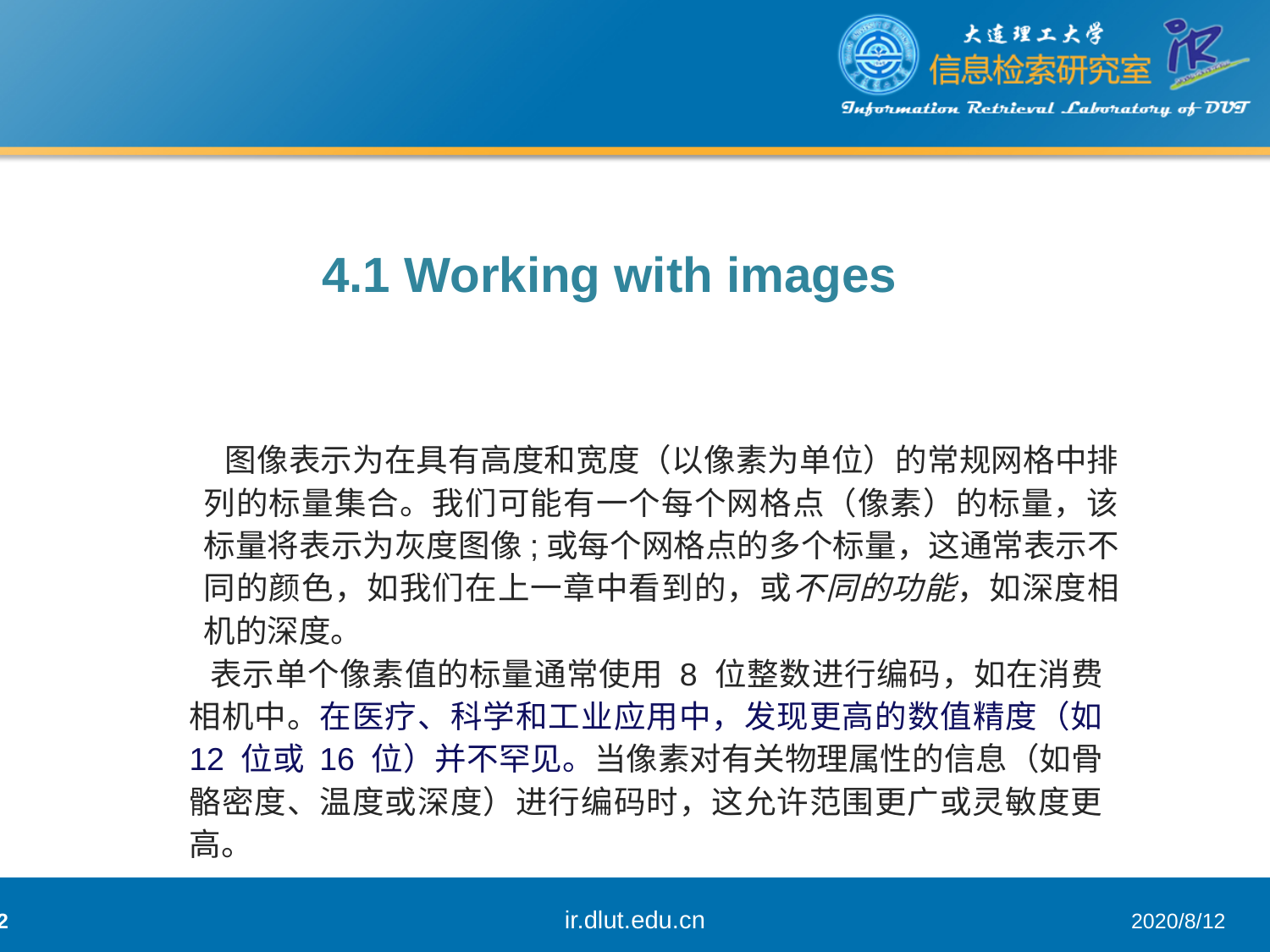

# 4.1 Working with images
图像表示为在具有高度和宽度（以像素为单位）的常规网格中排列的标量集合。我们可能有一个每个网格点（像素）的标量，该标量将表示为灰度图像;或每个网格点的多个标量，这通常表示不同的颜色，如我们在上一章中看到的，或不同的功能，如深度相机的深度。
表示单个像素值的标量通常使用 8 位整数进行编码，如在消费相机中。在医疗、科学和工业应用中，发现更高的数值精度（如 12 位或 16 位）并不罕见。当像素对有关物理属性的信息（如骨骼密度、温度或深度）进行编码时，这允许范围更广或灵敏度更高。